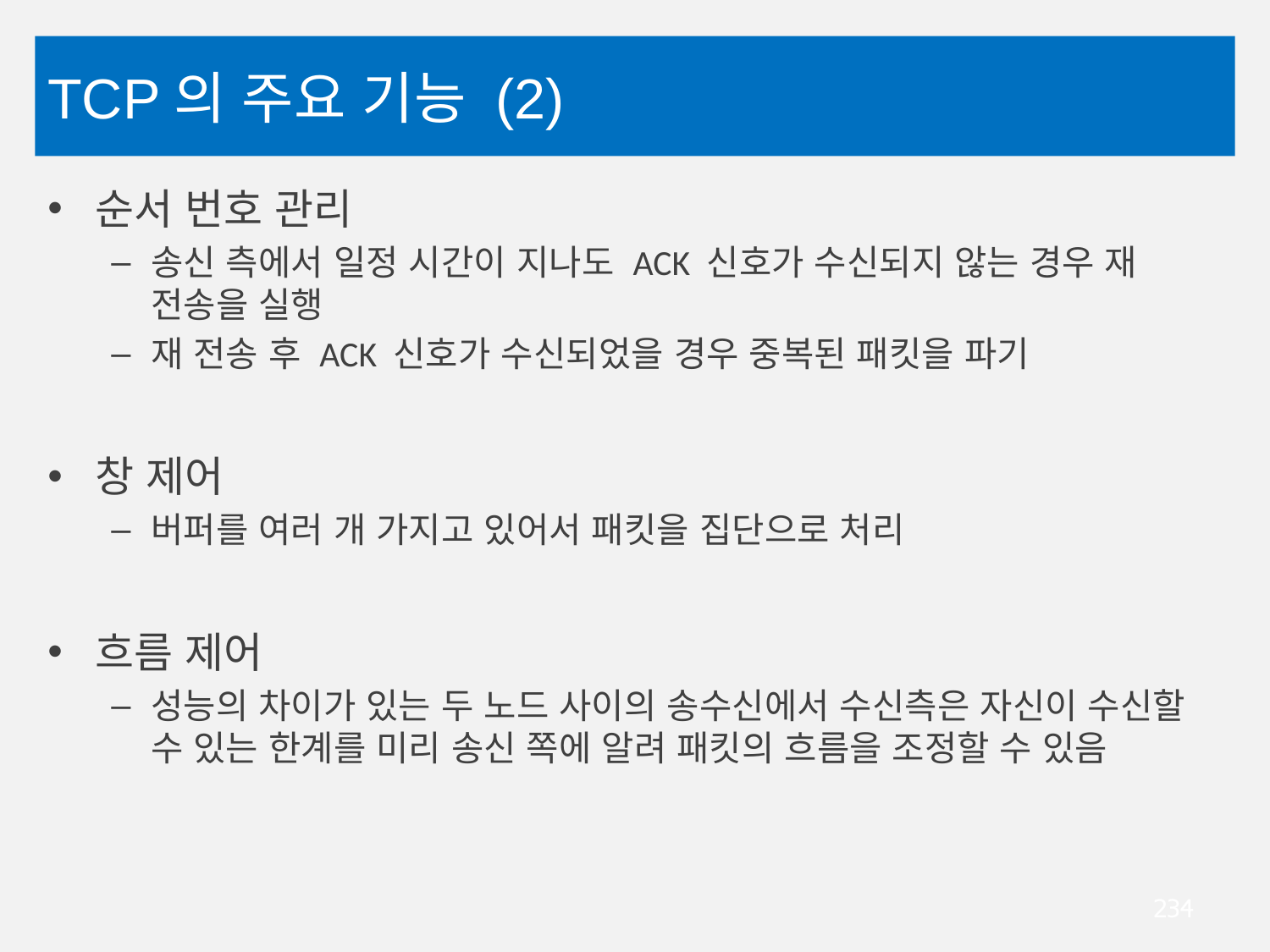

# TCP의 주요 기능 (2)
순서 번호 관리
송신 측에서 일정 시간이 지나도 ACK 신호가 수신되지 않는 경우 재 전송을 실행
재 전송 후 ACK 신호가 수신되었을 경우 중복된 패킷을 파기

창 제어
버퍼를 여러 개 가지고 있어서 패킷을 집단으로 처리

흐름 제어
성능의 차이가 있는 두 노드 사이의 송수신에서 수신측은 자신이 수신할 수 있는 한계를 미리 송신 쪽에 알려 패킷의 흐름을 조정할 수 있음
234